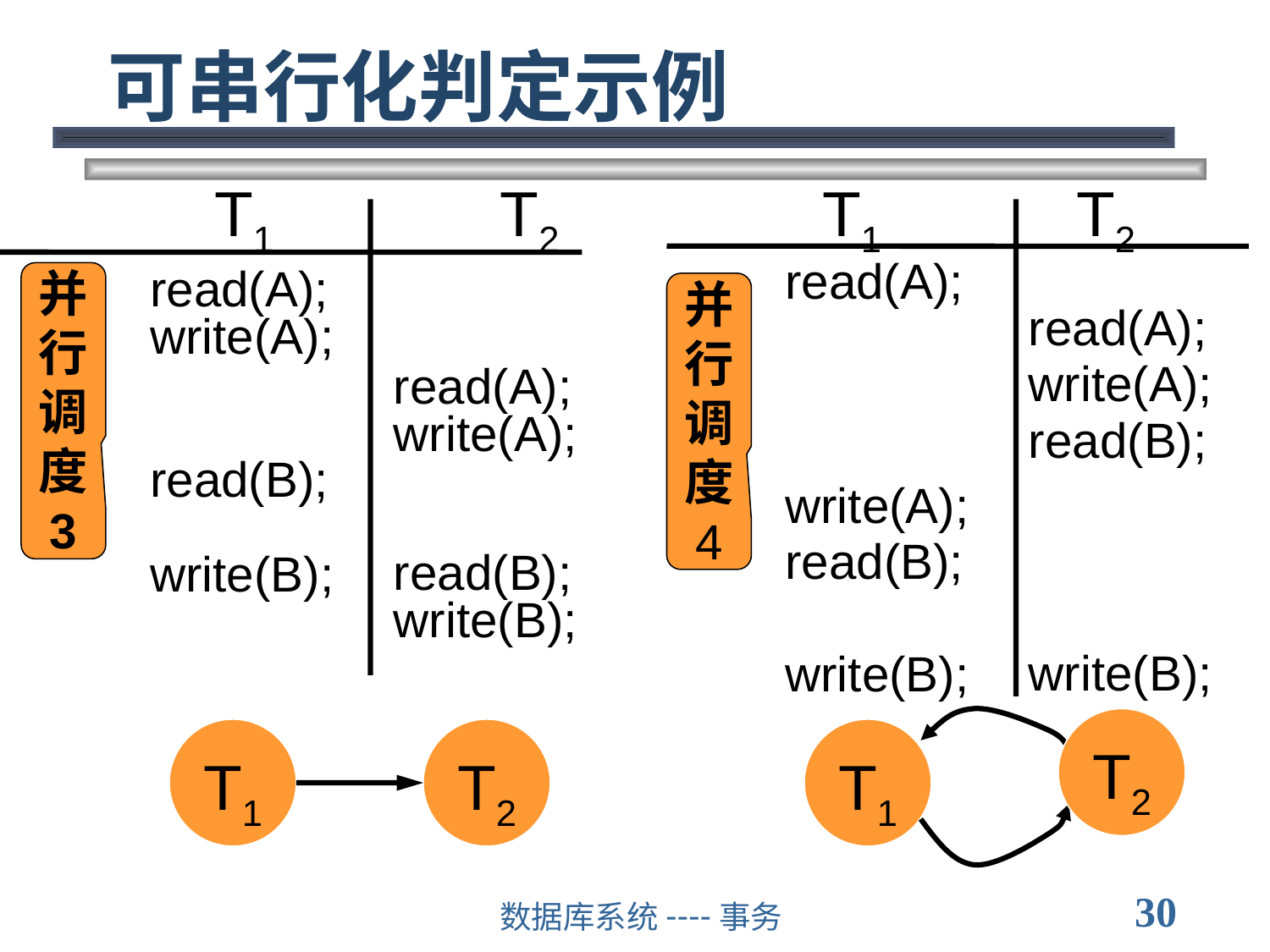

# 可串行化判定示例
T1
T2
T1
T2

read(A);
并
行
调
度
3
read(A);
write(A);
并
行
调
度
4
read(A);
write(A);
read(B);
read(A);
write(A);
read(B);
write(B);
write(A);
read(B);
write(B);
read(B);
write(B);
write(B);

T2
T1
T2
T1

30
数据库系统----事务